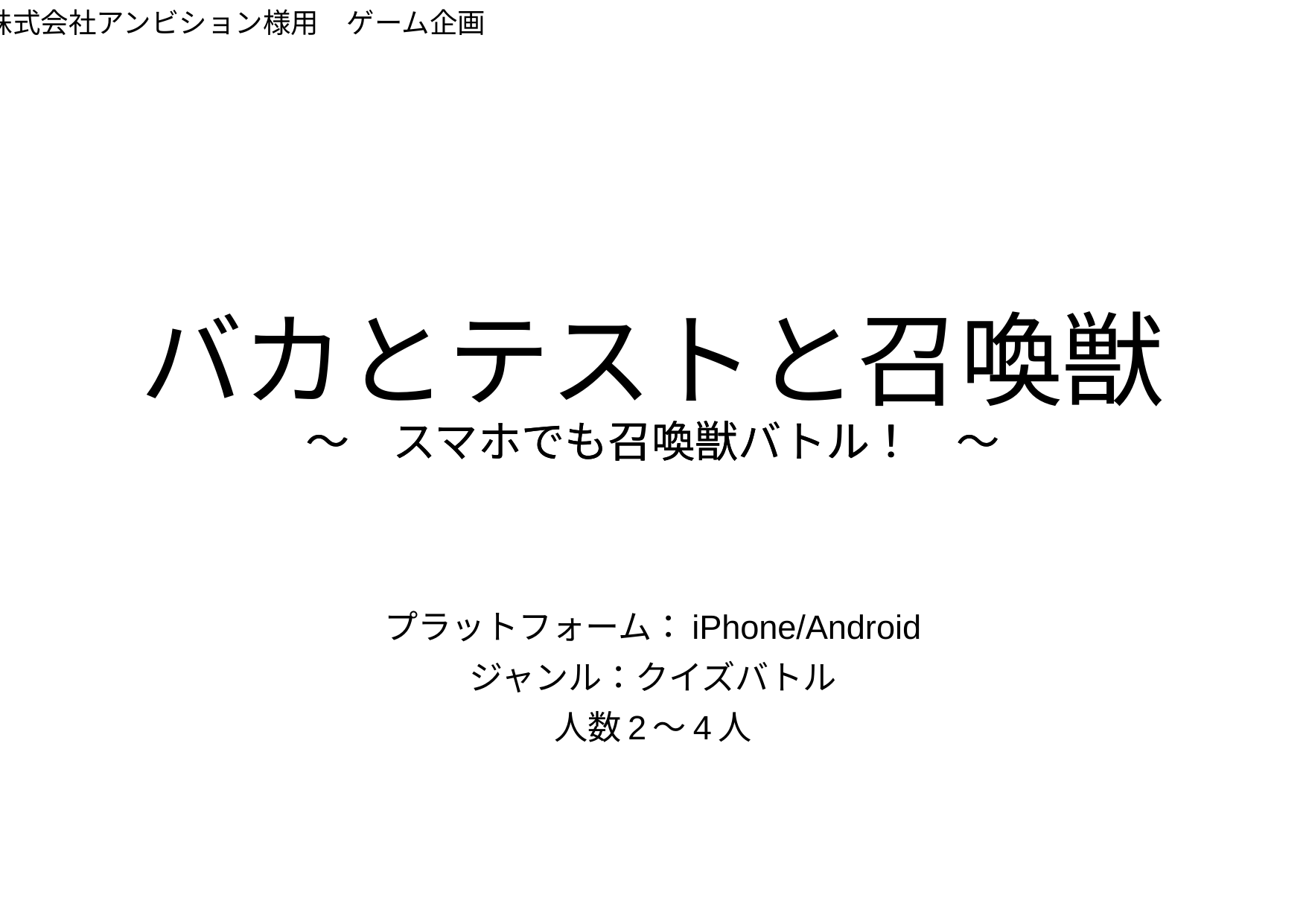

株式会社アンビション様用　ゲーム企画
バカとテストと召喚獣
～　スマホでも召喚獣バトル！　～
# バカとテストと召喚獣 ～　スマホでも召喚獣バトル！　～
プラットフォーム：iPhone/Android
ジャンル：クイズバトル
人数2～4人